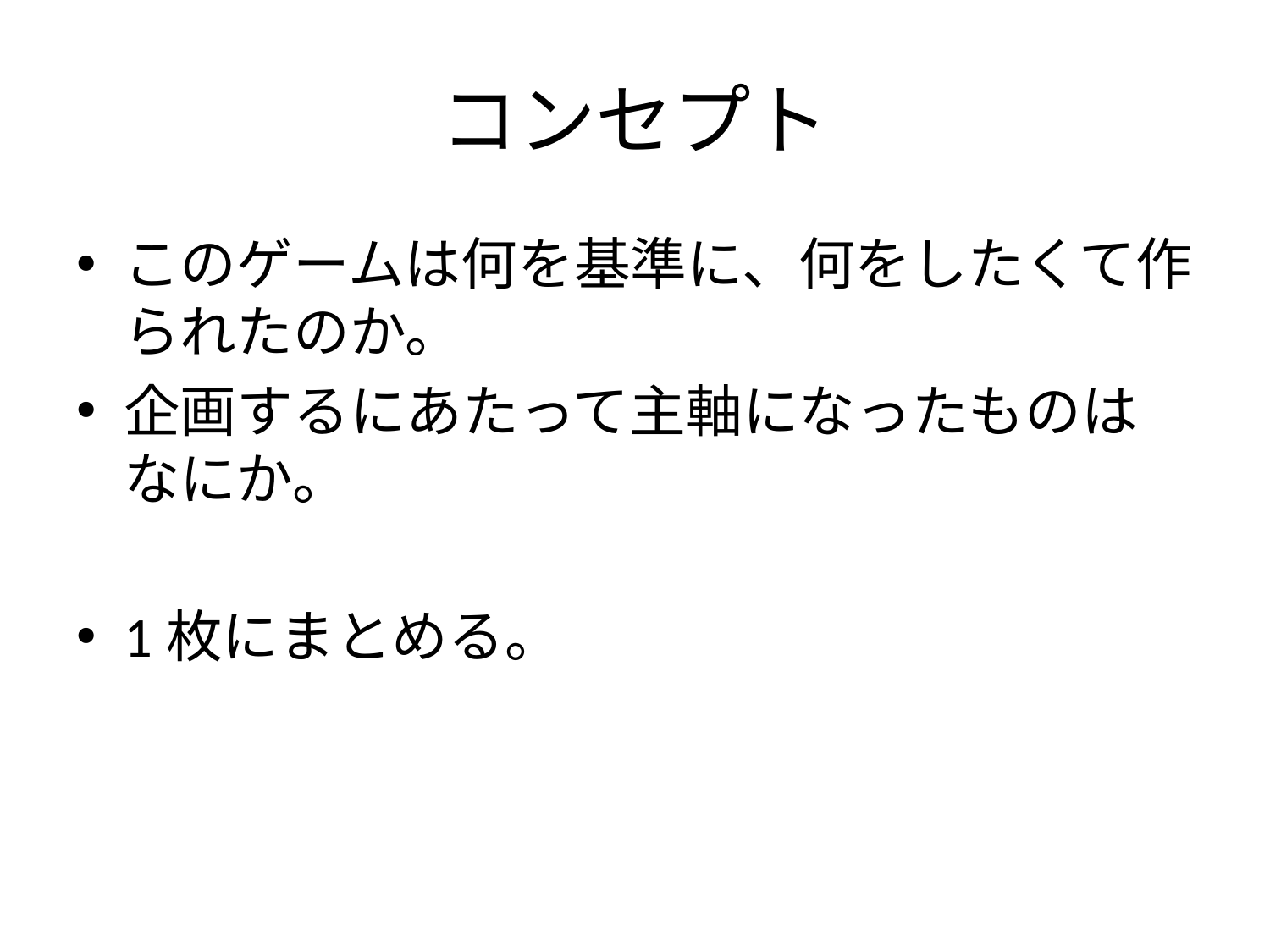

# コンセプト
このゲームは何を基準に、何をしたくて作られたのか。
企画するにあたって主軸になったものはなにか。

1枚にまとめる。